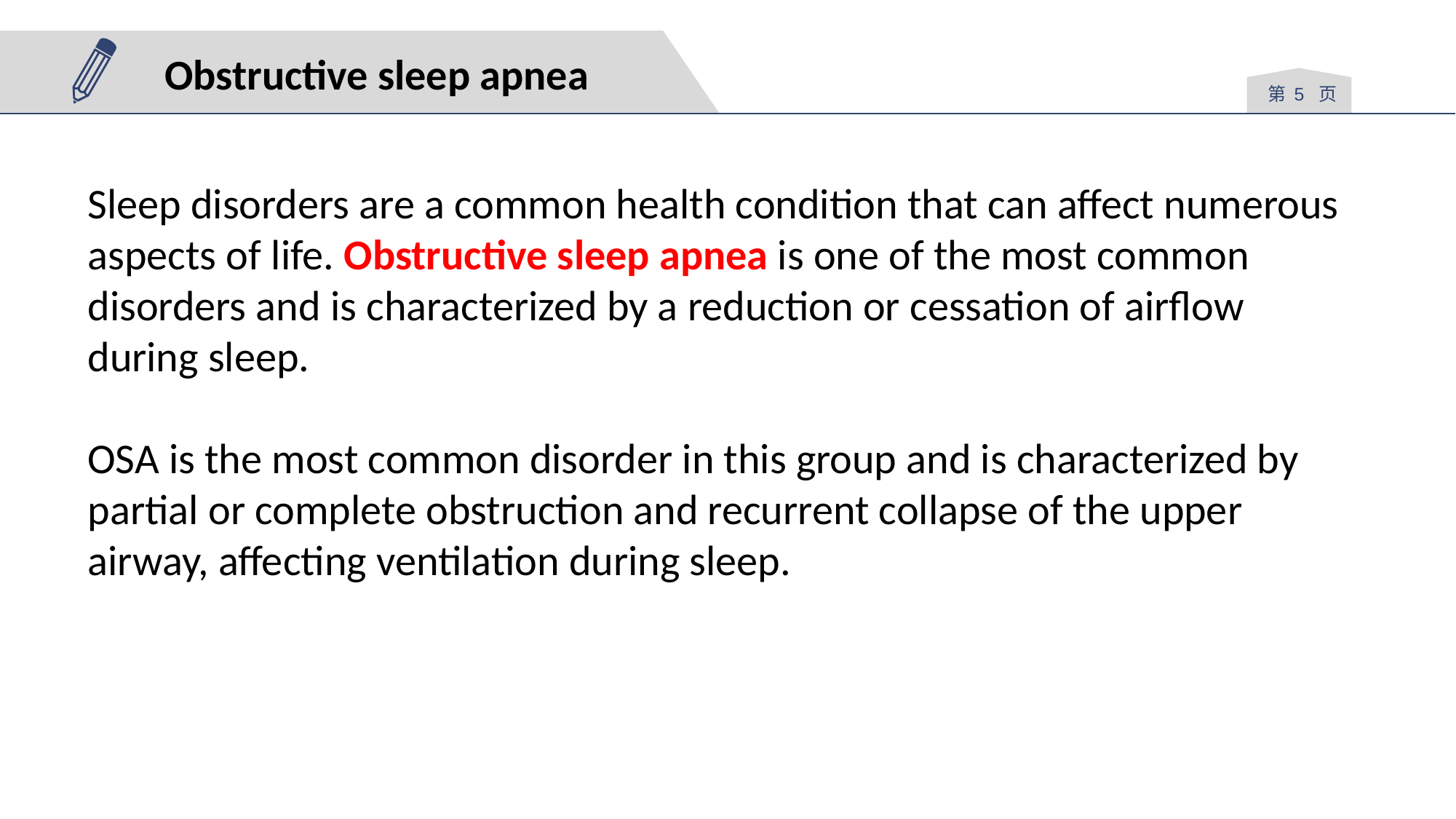

Obstructive sleep apnea

第 5  页
Sleep disorders are a common health condition that can affect numerous aspects of life. Obstructive sleep apnea is one of the most common disorders and is characterized by a reduction or cessation of airflow during sleep.

OSA is the most common disorder in this group and is characterized by partial or complete obstruction and recurrent collapse of the upper airway, affecting ventilation during sleep.